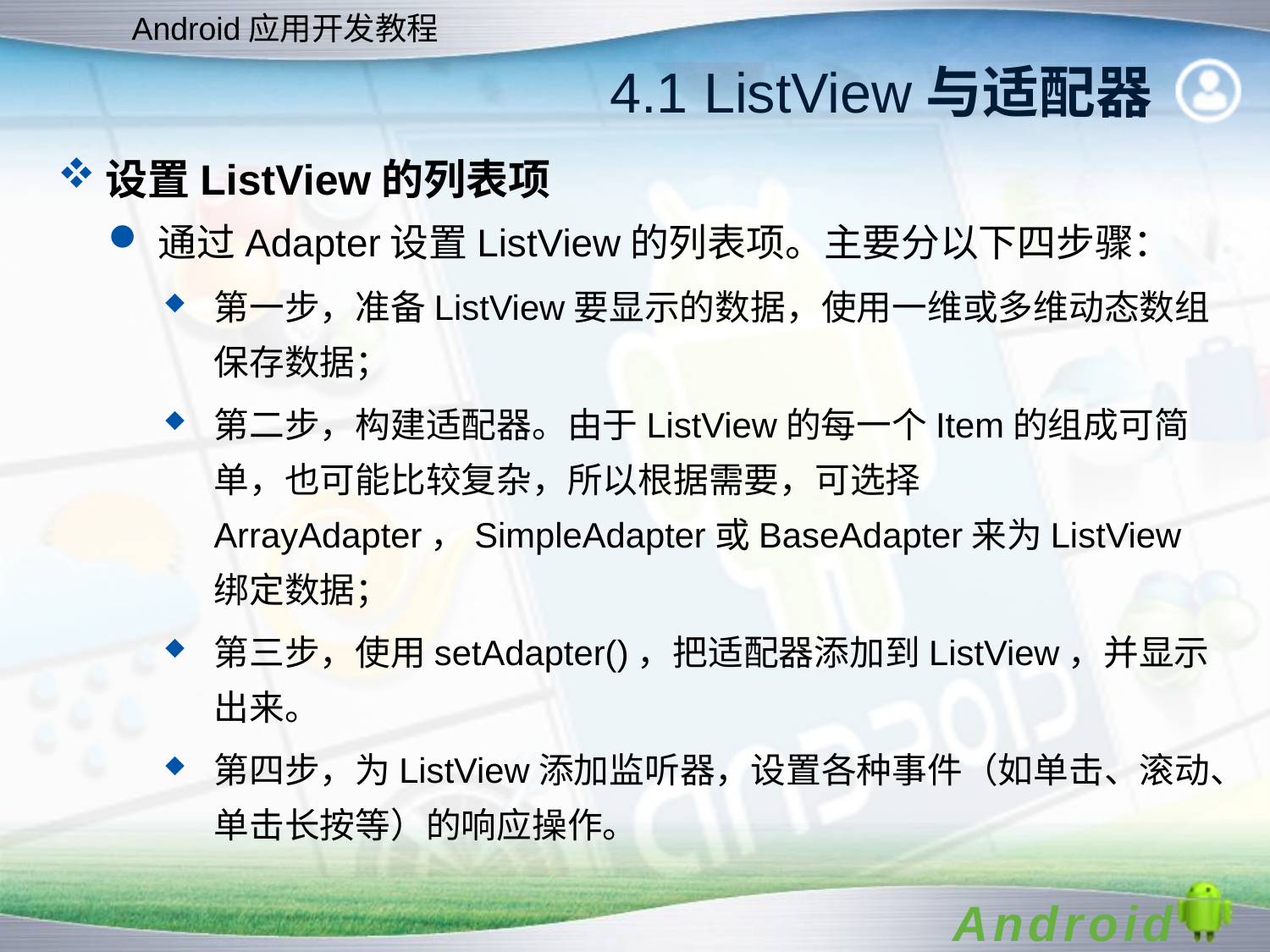

# 4.1 ListView与适配器
设置ListView的列表项
通过Adapter设置ListView的列表项。主要分以下四步骤：
第一步，准备ListView要显示的数据，使用一维或多维动态数组保存数据；
第二步，构建适配器。由于ListView的每一个Item的组成可简单，也可能比较复杂，所以根据需要，可选择ArrayAdapter，SimpleAdapter或BaseAdapter来为ListView绑定数据；
第三步，使用setAdapter()，把适配器添加到ListView，并显示出来。
第四步，为ListView添加监听器，设置各种事件（如单击、滚动、单击长按等）的响应操作。